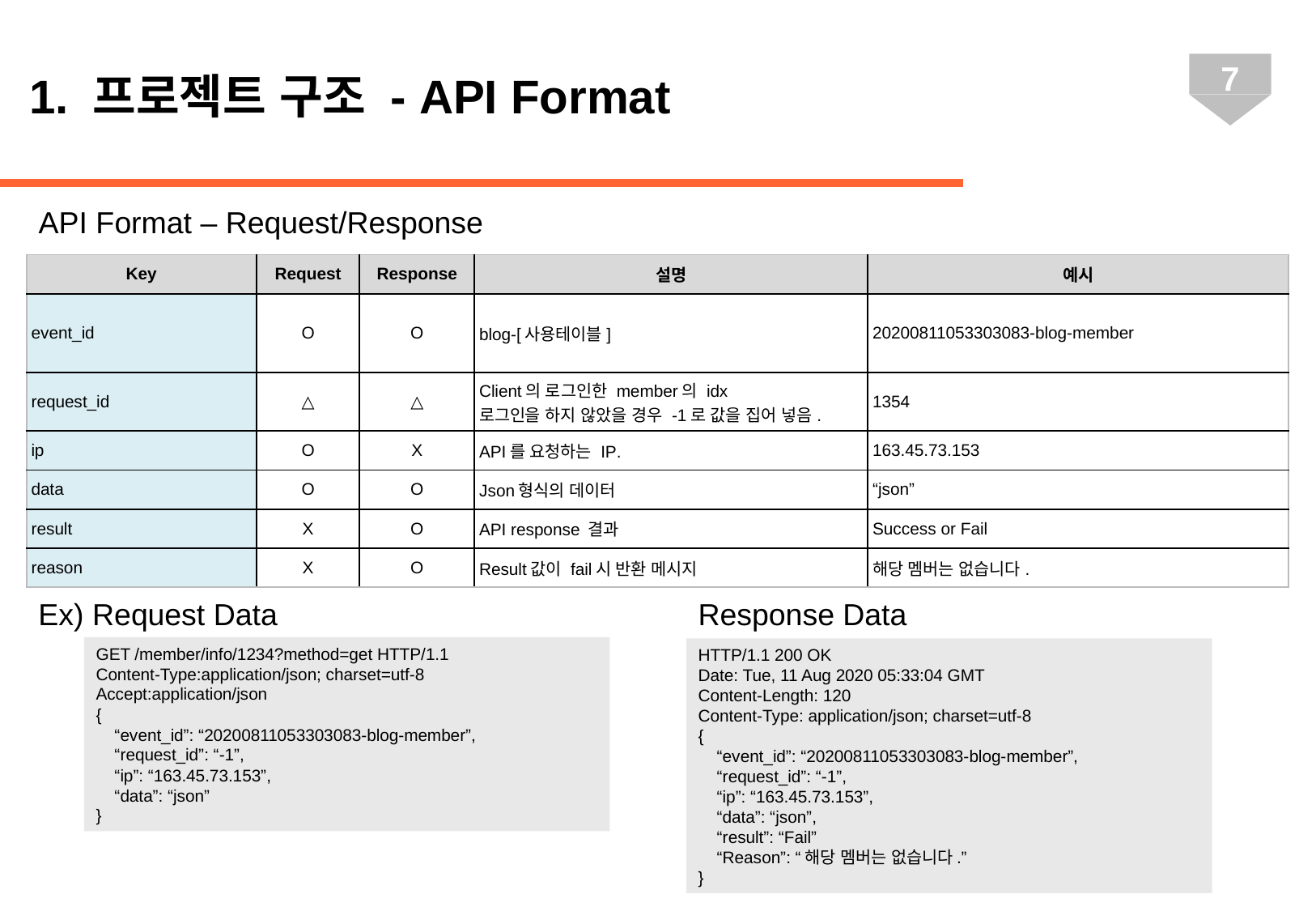

# 1. 프로젝트 구조 - API Format
API Format – Request/Response
| Key | Request | Response | 설명 | 예시 |
| --- | --- | --- | --- | --- |
| event\_id | O | O | blog-[사용테이블] | 20200811053303083-blog-member |
| request\_id | △ | △ | Client의 로그인한 member의 idx 로그인을 하지 않았을 경우 -1로 값을 집어 넣음. | 1354 |
| ip | O | X | API를 요청하는 IP. | 163.45.73.153 |
| data | O | O | Json형식의 데이터 | “json” |
| result | X | O | API response 결과 | Success or Fail |
| reason | X | O | Result값이 fail시 반환 메시지 | 해당 멤버는 없습니다. |
Ex) Request Data
Response Data
GET /member/info/1234?method=get HTTP/1.1
Content-Type:application/json; charset=utf-8
Accept:application/json
{
“event_id”: “20200811053303083-blog-member”,
“request_id”: “-1”,
“ip”: “163.45.73.153”,
“data”: “json”
}
HTTP/1.1 200 OK
Date: Tue, 11 Aug 2020 05:33:04 GMT
Content-Length: 120
Content-Type: application/json; charset=utf-8
{
“event_id”: “20200811053303083-blog-member”,
“request_id”: “-1”,
“ip”: “163.45.73.153”,
“data”: “json”,
“result”: “Fail”
“Reason”: “해당 멤버는 없습니다.”
}